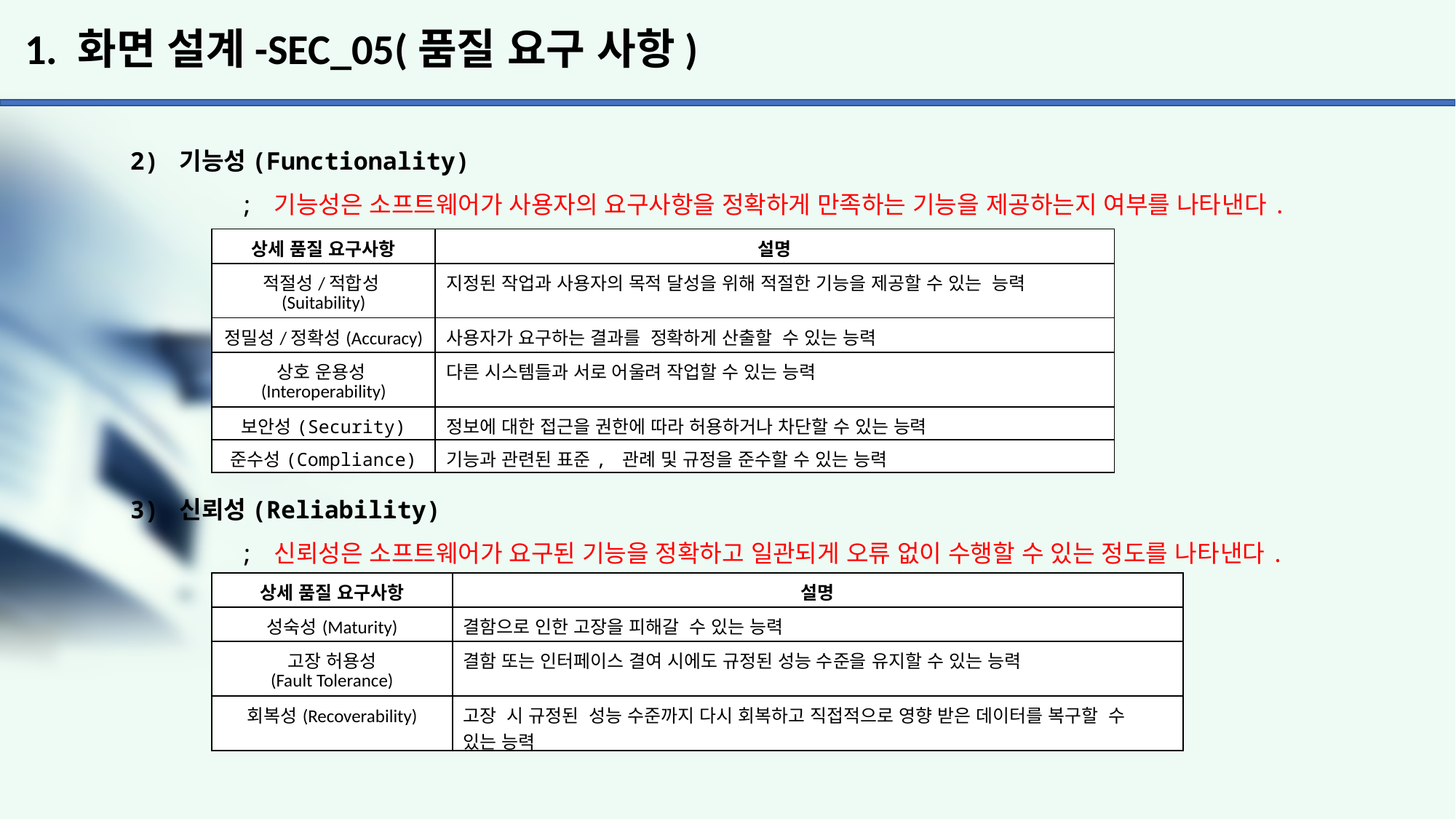

# 1. 화면 설계-SEC_05(품질 요구 사항)
2) 기능성(Functionality)
	; 기능성은 소프트웨어가 사용자의 요구사항을 정확하게 만족하는 기능을 제공하는지 여부를 나타낸다.

3) 신뢰성(Reliability)
	; 신뢰성은 소프트웨어가 요구된 기능을 정확하고 일관되게 오류 없이 수행할 수 있는 정도를 나타낸다.

| 상세 품질 요구사항 | 설명 |
| --- | --- |
| 적절성/적합성(Suitability) | 지정된 작업과 사용자의 목적 달성을 위해 적절한 기능을 제공할 수 있는 능력 |
| 정밀성/정확성(Accuracy) | 사용자가 요구하는 결과를 정확하게 산출할 수 있는 능력 |
| 상호 운용성(Interoperability) | 다른 시스템들과 서로 어울려 작업할 수 있는 능력 |
| 보안성(Security) | 정보에 대한 접근을 권한에 따라 허용하거나 차단할 수 있는 능력 |
| 준수성(Compliance) | 기능과 관련된 표준, 관례 및 규정을 준수할 수 있는 능력 |
| 상세 품질 요구사항 | 설명 |
| --- | --- |
| 성숙성(Maturity) | 결함으로 인한 고장을 피해갈 수 있는 능력 |
| 고장 허용성 (Fault Tolerance) | 결함 또는 인터페이스 결여 시에도 규정된 성능 수준을 유지할 수 있는 능력 |
| 회복성(Recoverability) | 고장 시 규정된 성능 수준까지 다시 회복하고 직접적으로 영향 받은 데이터를 복구할 수 있는 능력 |